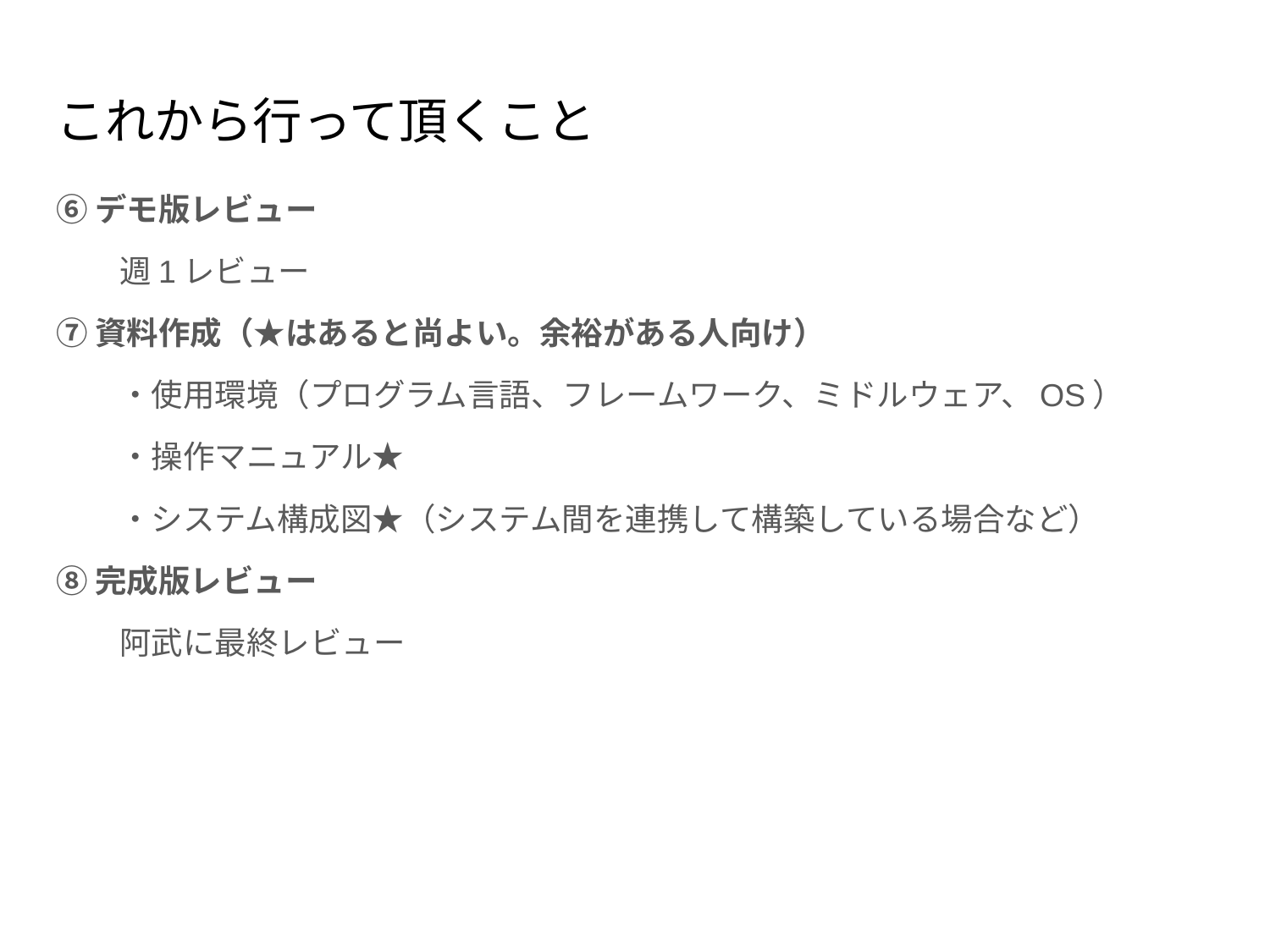

# これから行って頂くこと
⑥デモ版レビュー
週1レビュー
⑦資料作成（★はあると尚よい。余裕がある人向け）
・使用環境（プログラム言語、フレームワーク、ミドルウェア、OS）
・操作マニュアル★
・システム構成図★（システム間を連携して構築している場合など）
⑧完成版レビュー
阿武に最終レビュー